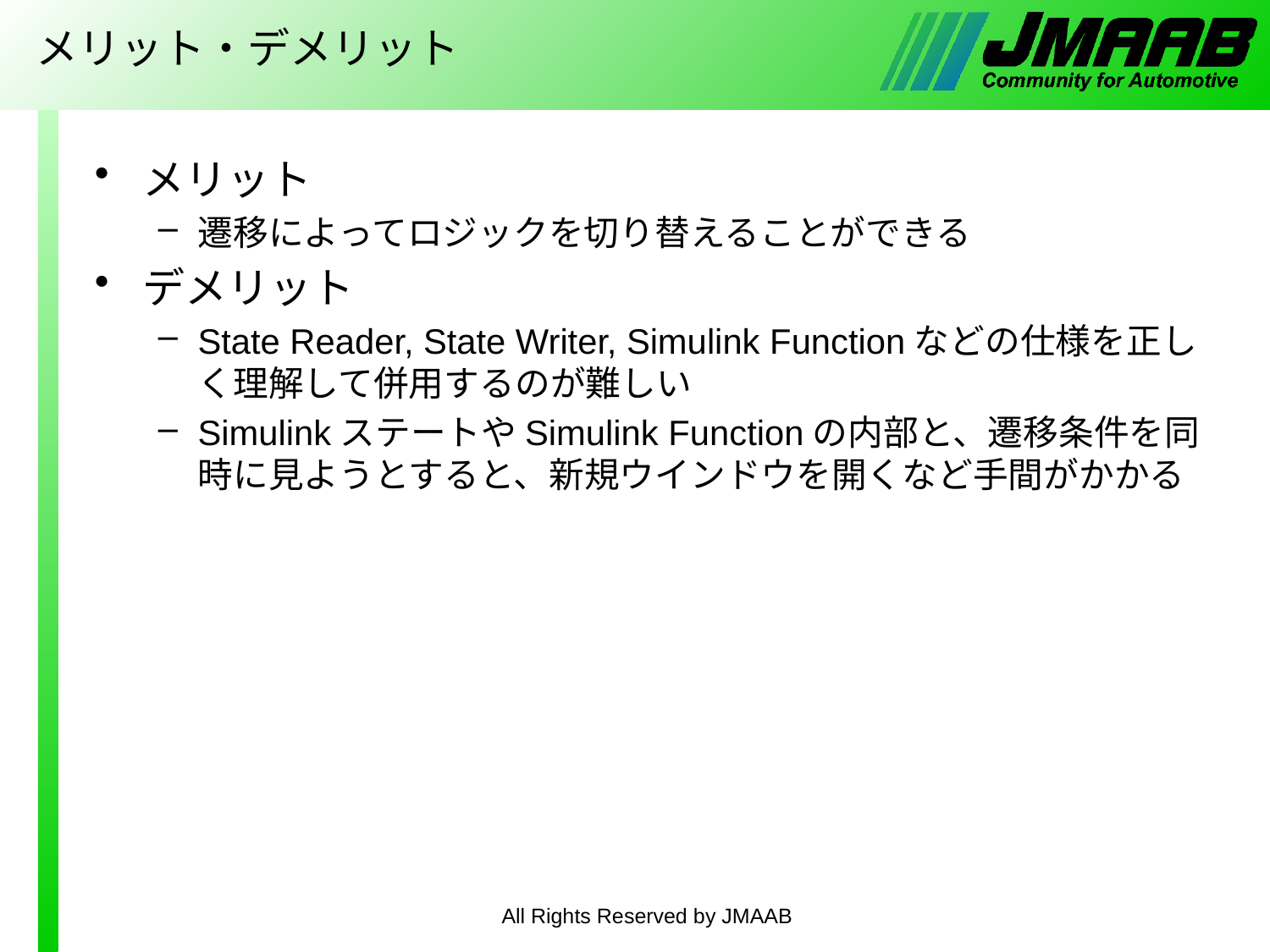

# メリット・デメリット
メリット
遷移によってロジックを切り替えることができる
デメリット
State Reader, State Writer, Simulink Functionなどの仕様を正しく理解して併用するのが難しい
SimulinkステートやSimulink Functionの内部と、遷移条件を同時に見ようとすると、新規ウインドウを開くなど手間がかかる